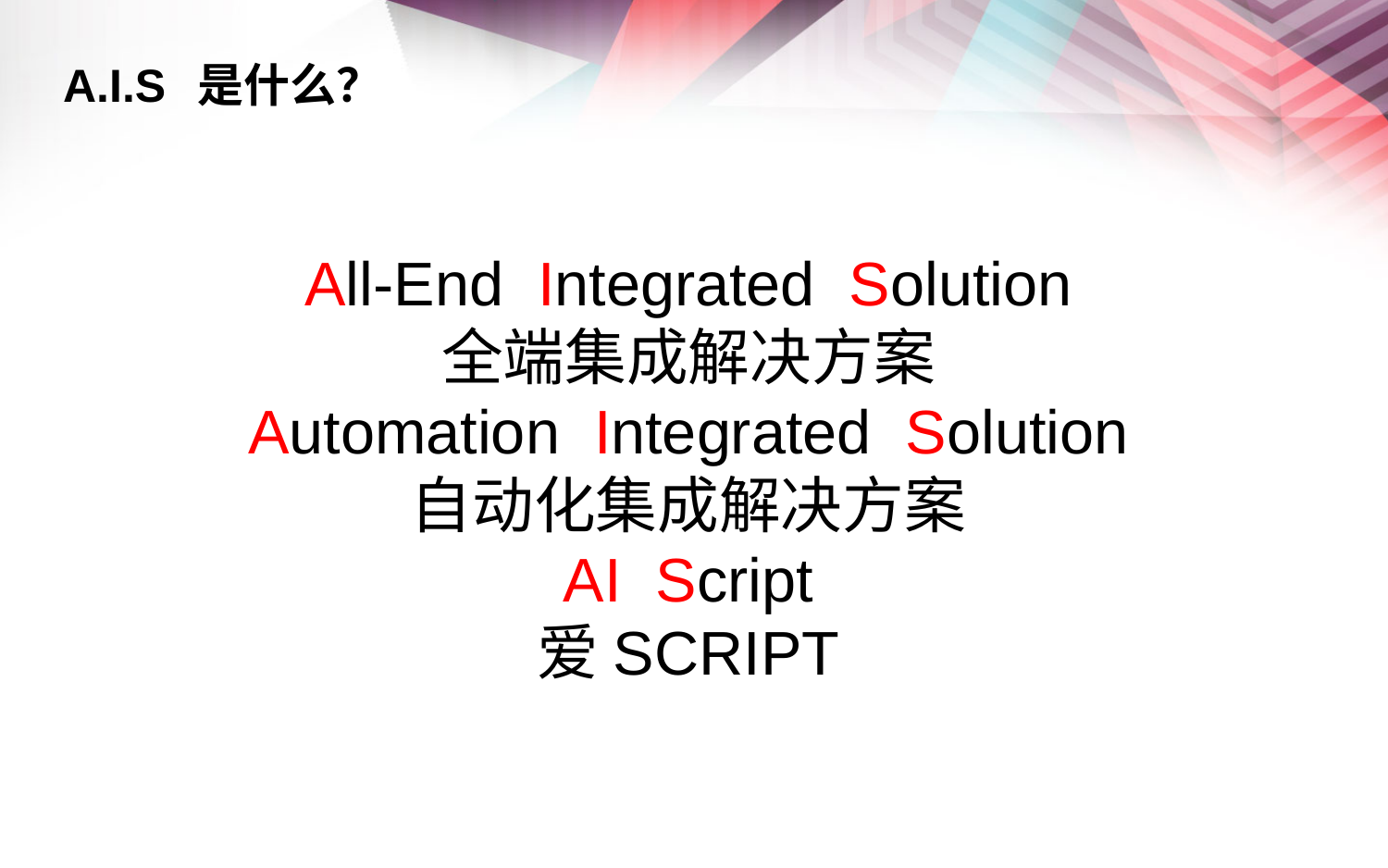

A.I.S  是什么？
All-End  Integrated  Solution
全端集成解决方案
Automation  Integrated  Solution
自动化集成解决方案
AI  Script
爱SCRIPT